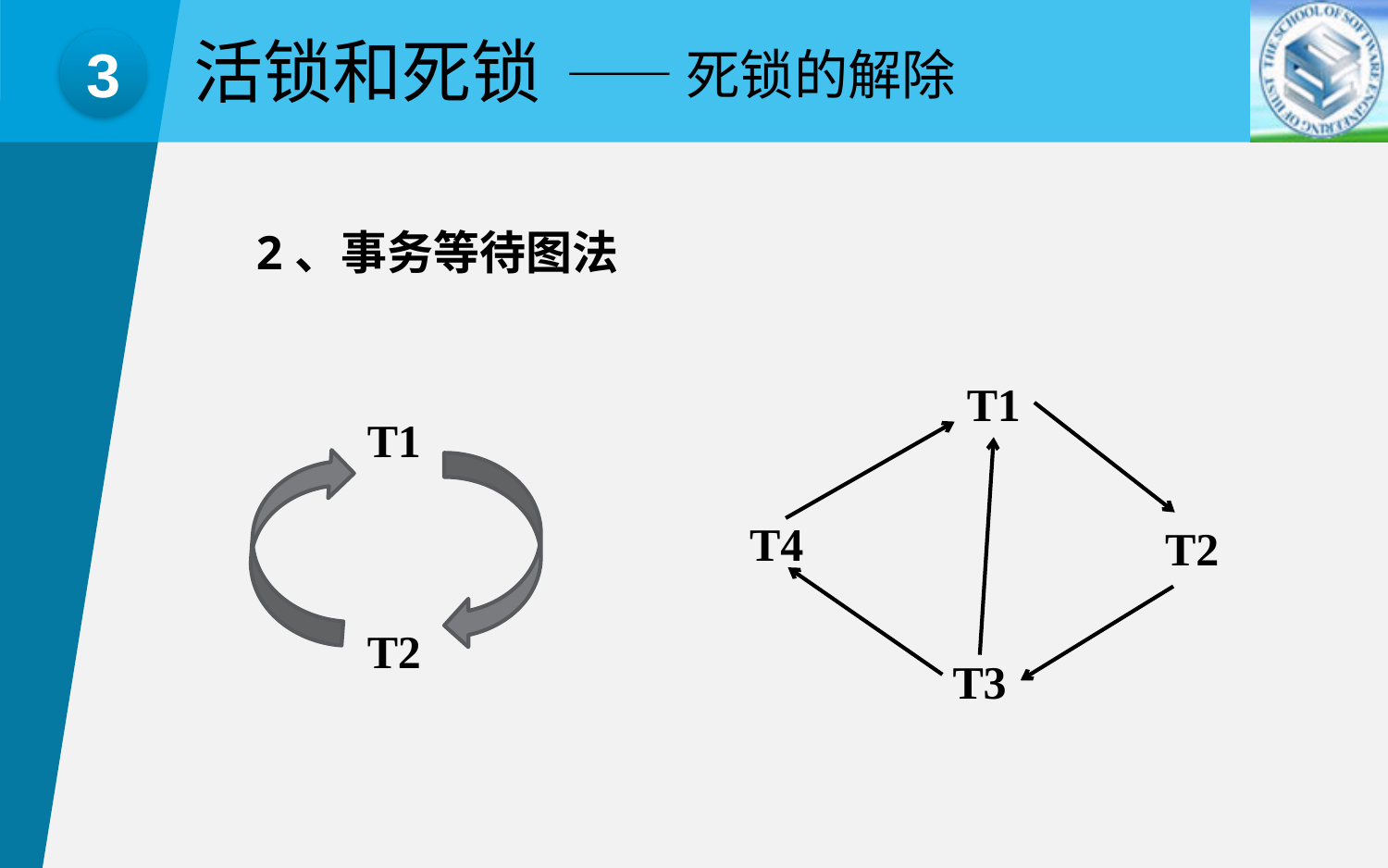

活锁和死锁
——死锁的解除
3
2、事务等待图法
T1
T4
T2
T3
T1

T2